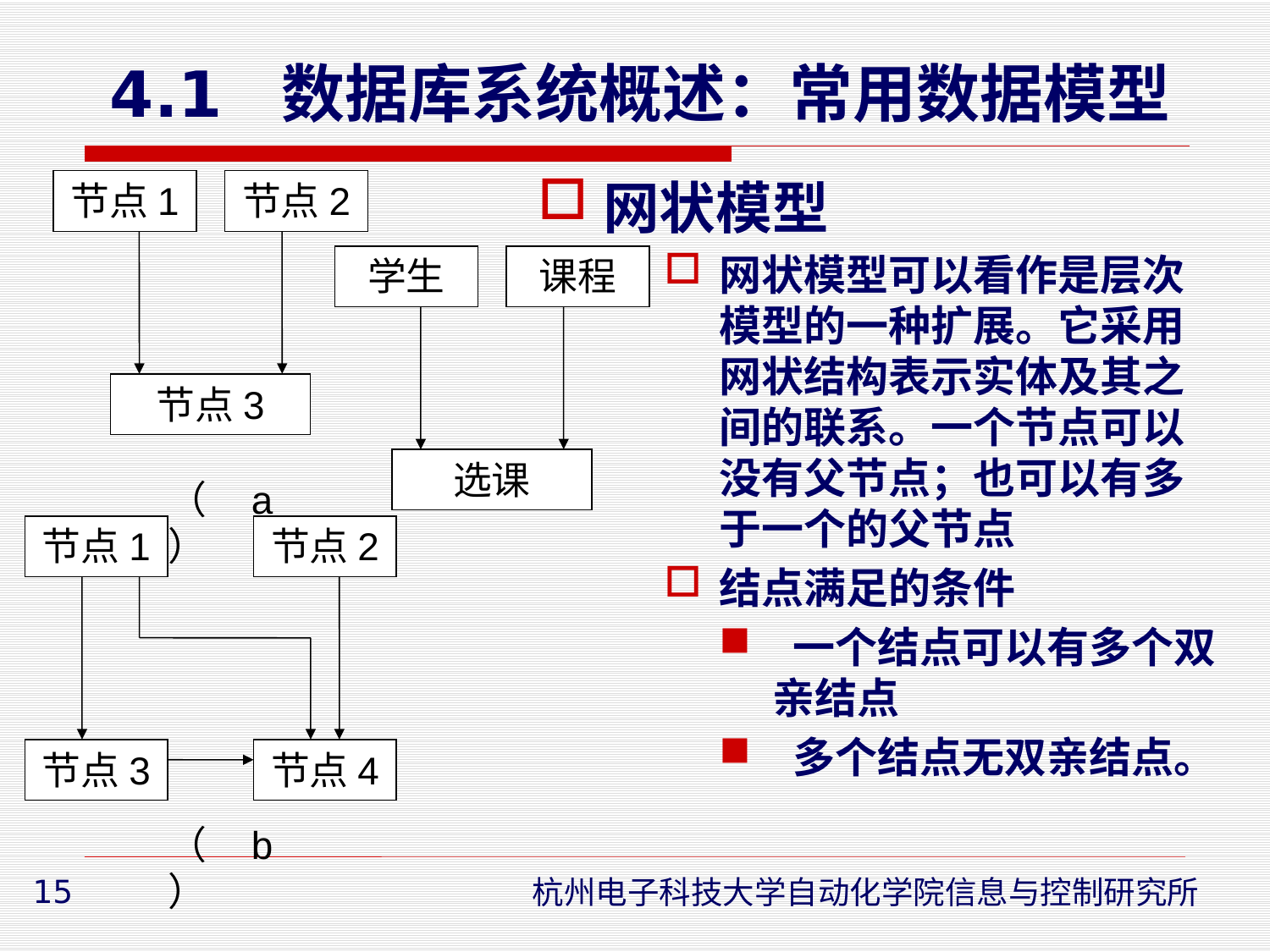

# 4.1  数据库系统概述：常用数据模型
网状模型
网状模型可以看作是层次模型的一种扩展。它采用网状结构表示实体及其之间的联系。一个节点可以没有父节点；也可以有多于一个的父节点
结点满足的条件
 一个结点可以有多个双亲结点
 多个结点无双亲结点。

节点1
节点2

节点3
（a）
学生
课程

选课
节点1
节点2

节点3
节点4

（b）